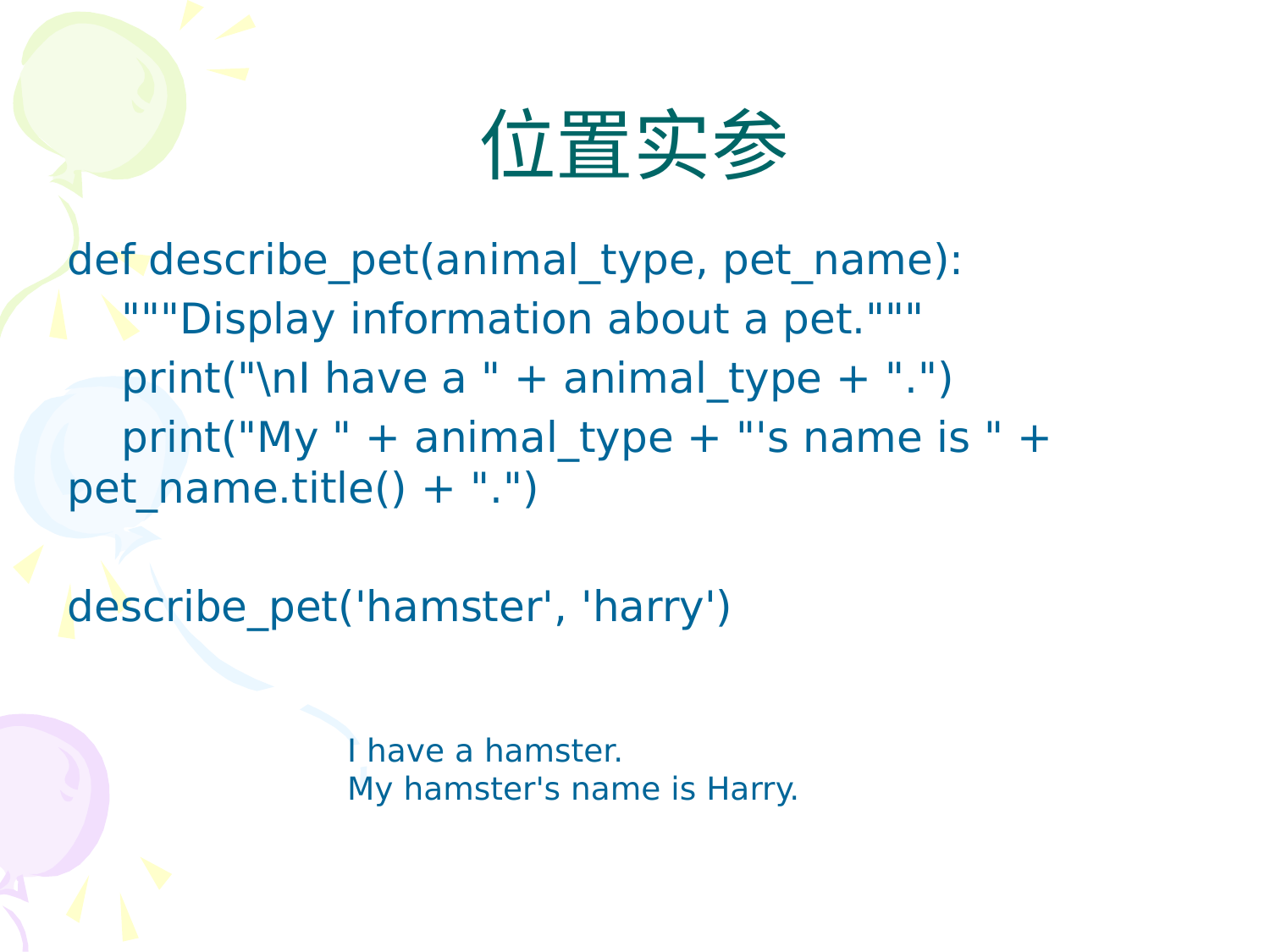

# 位置实参
def describe_pet(animal_type, pet_name):
    """Display information about a pet."""
    print("\nI have a " + animal_type + ".")
    print("My " + animal_type + "'s name is " + pet_name.title() + ".")

describe_pet('hamster', 'harry')

I have a hamster.
My hamster's name is Harry.